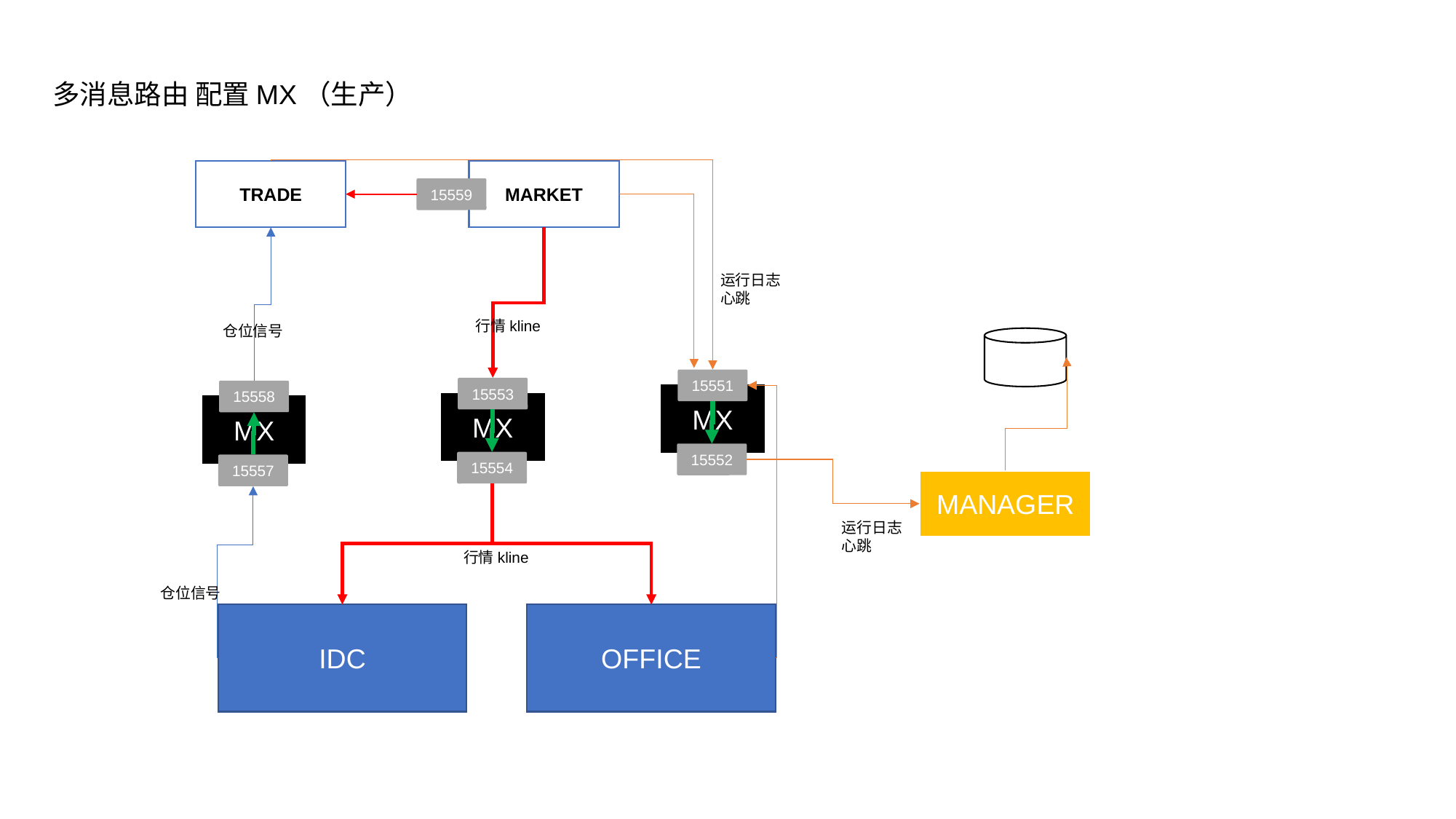

多消息路由 配置MX（生产）
TRADE
MARKET
15559
运行日志
心跳
行情kline
仓位信号

15551
15553
15558
MX
MX
MX
15552
15554
15557
MANAGER
运行日志
心跳
行情kline
仓位信号
IDC
OFFICE